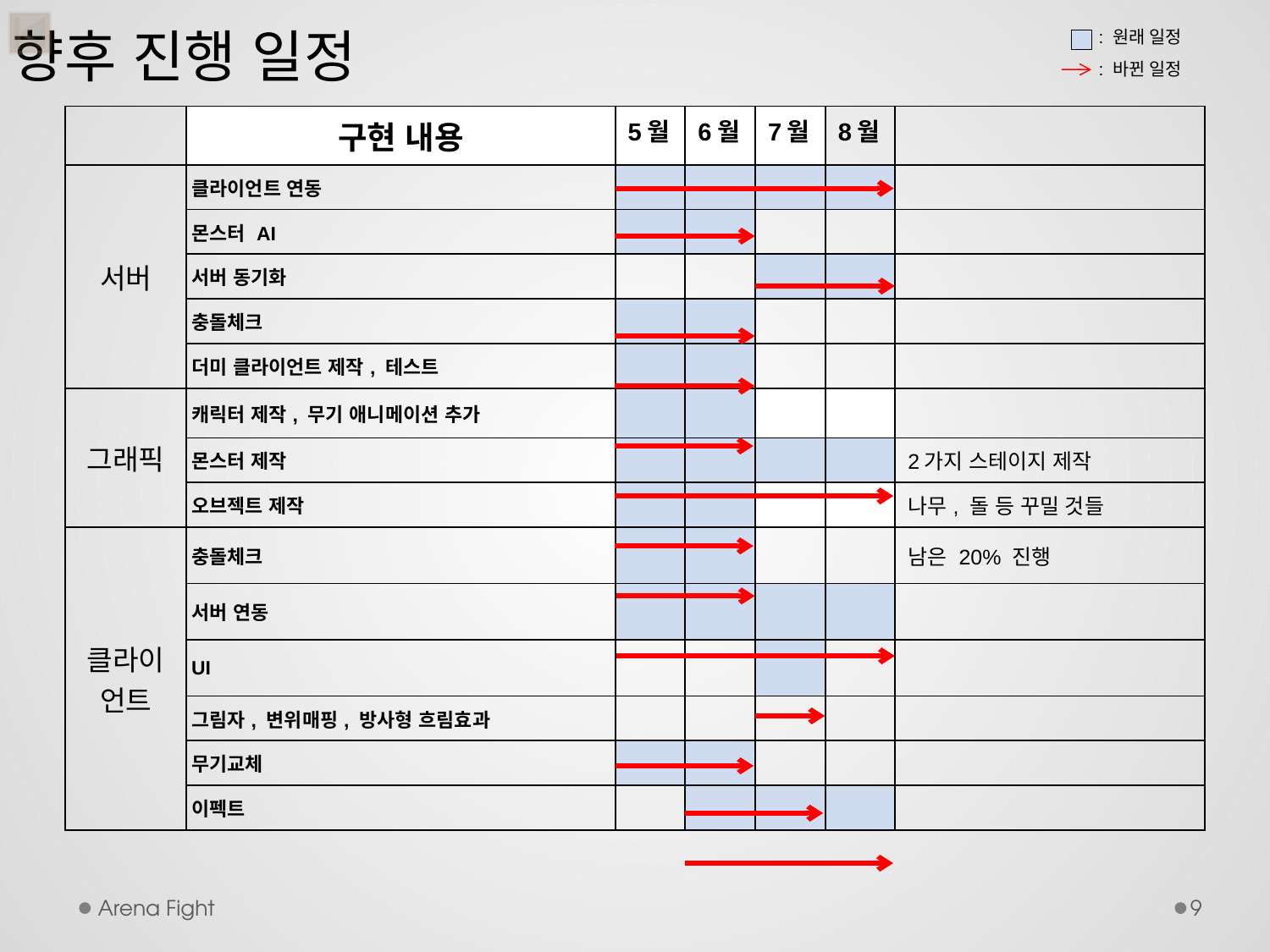

향후 진행 일정

   : 원래 일정
   : 바뀐 일정

|  | 구현 내용 | 5월 | 6월 | 7월 | 8월 |  |
| --- | --- | --- | --- | --- | --- | --- |
| 서버 | 클라이언트 연동 |  |  |  |  |  |
|  | 몬스터 AI |  |  |  |  |  |
|  | 서버 동기화 |  |  |  |  |  |
|  | 충돌체크 |  |  |  |  |  |
|  | 더미 클라이언트 제작, 테스트 |  |  |  |  |  |
| 그래픽 | 캐릭터 제작, 무기 애니메이션 추가 |  |  |  |  |  |
|  | 몬스터 제작 |  |  |  |  | 2가지 스테이지 제작 |
|  | 오브젝트 제작 |  |  |  |  | 나무, 돌 등 꾸밀 것들 |
| 클라이언트 | 충돌체크 |  |  |  |  | 남은 20% 진행 |
|  | 서버 연동 |  |  |  |  |  |
|  | UI |  |  |  |  |  |
|  | 그림자, 변위매핑, 방사형 흐림효과 |  |  |  |  |  |
|  | 무기교체 |  |  |  |  |  |
|  | 이펙트 |  |  |  |  |  |
Arena Fight
9